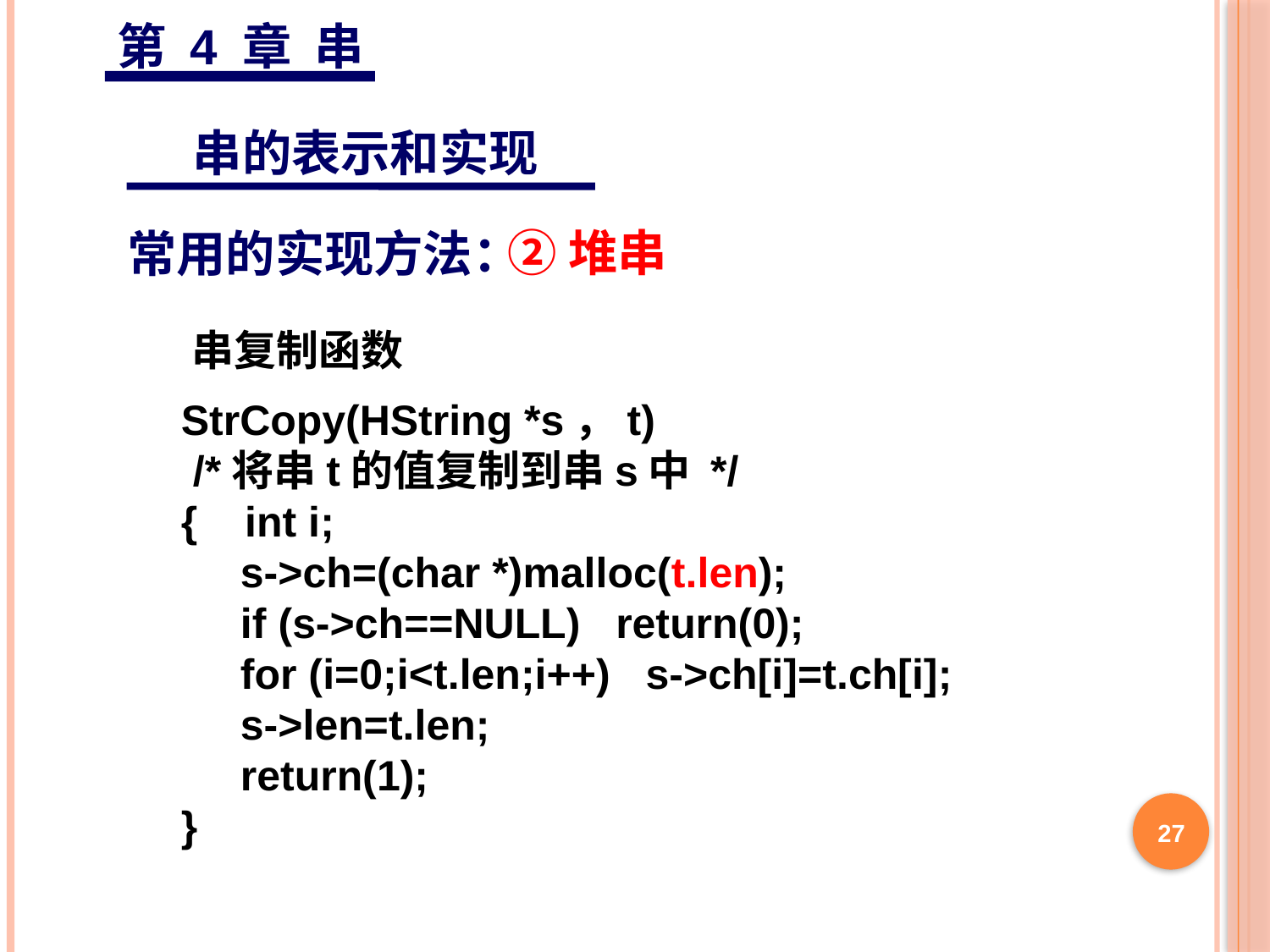

第 4 章  串

   串的表示和实现

②堆串
常用的实现方法：
串复制函数
StrCopy(HString *s，t)
 /*将串t的值复制到串s中 */
{    int i;
     s->ch=(char *)malloc(t.len);
     if (s->ch==NULL)   return(0);
     for (i=0;i<t.len;i++)   s->ch[i]=t.ch[i];
     s->len=t.len;
     return(1);
}
27